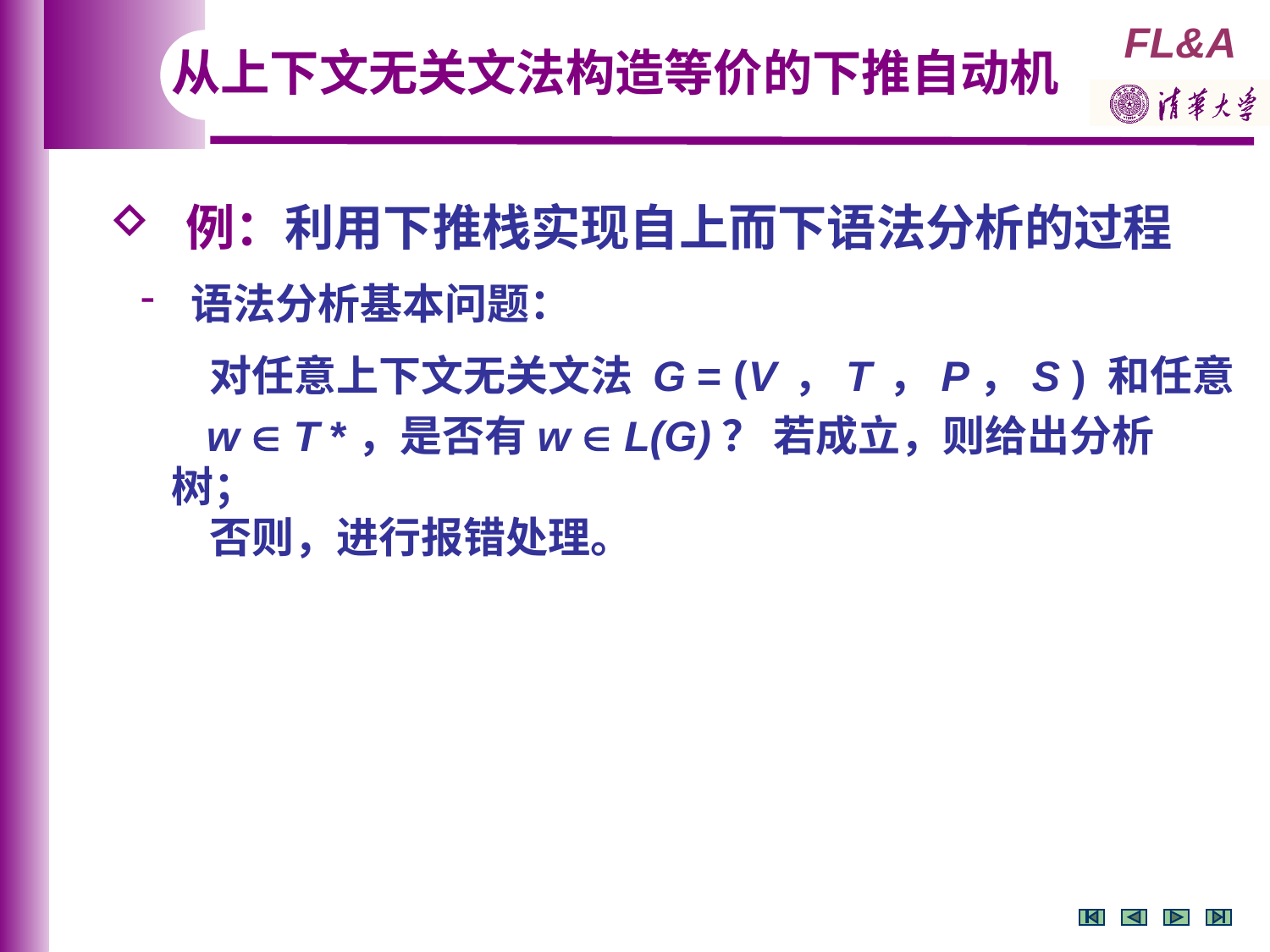

从上下文无关文法构造等价的下推自动机
  例：利用下推栈实现自上而下语法分析的过程

 语法分析基本问题：

   对任意上下文无关文法 G = (V ，T ，P，S ) 和任意
   w ∈ T *，是否有w ∈ L(G)？ 若成立，则给出分析树；
   否则，进行报错处理。